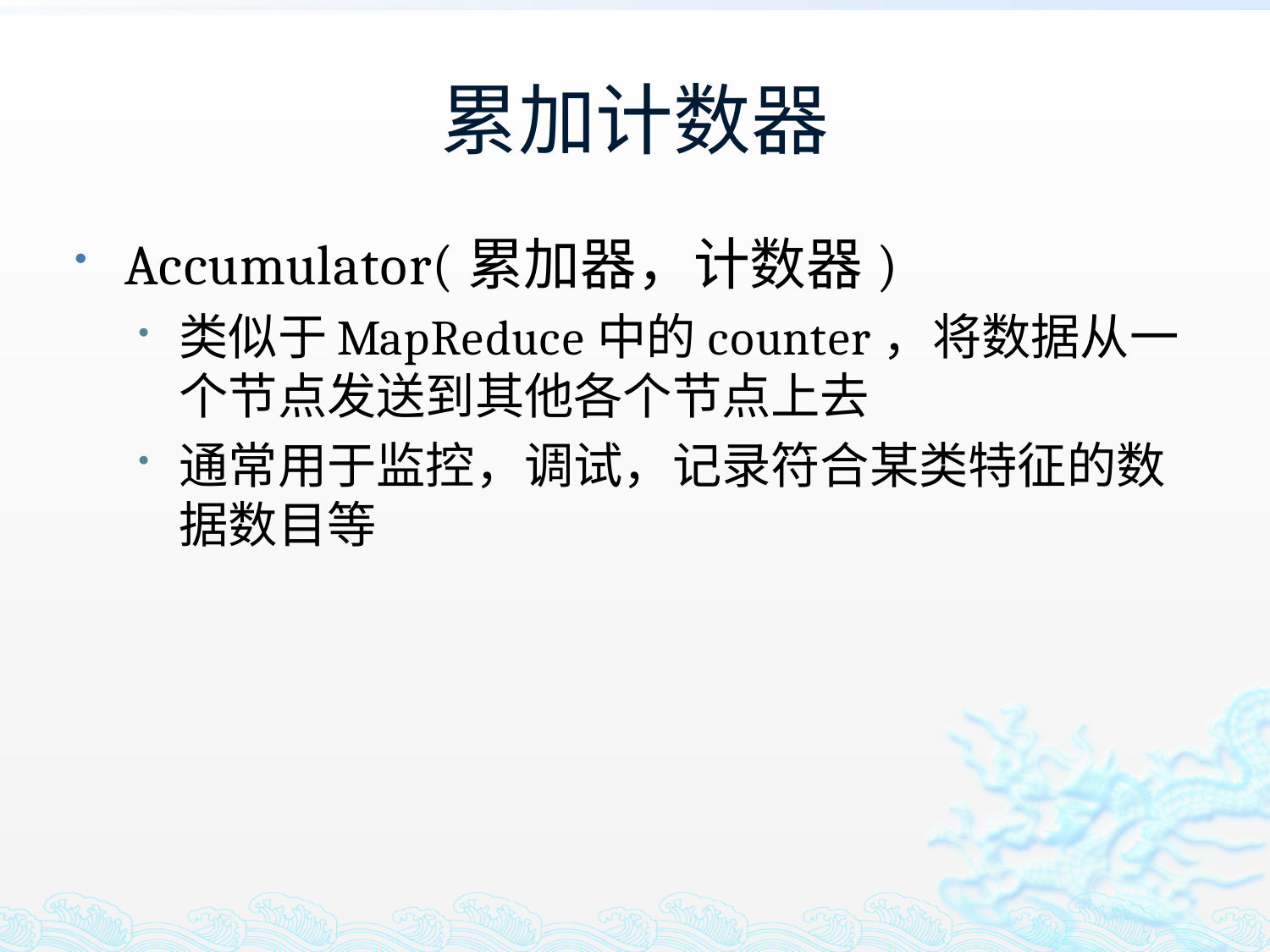

# 累加计数器
Accumulator(累加器，计数器)
类似于MapReduce中的counter，将数据从一个节点发送到其他各个节点上去
通常用于监控，调试，记录符合某类特征的数据数目等